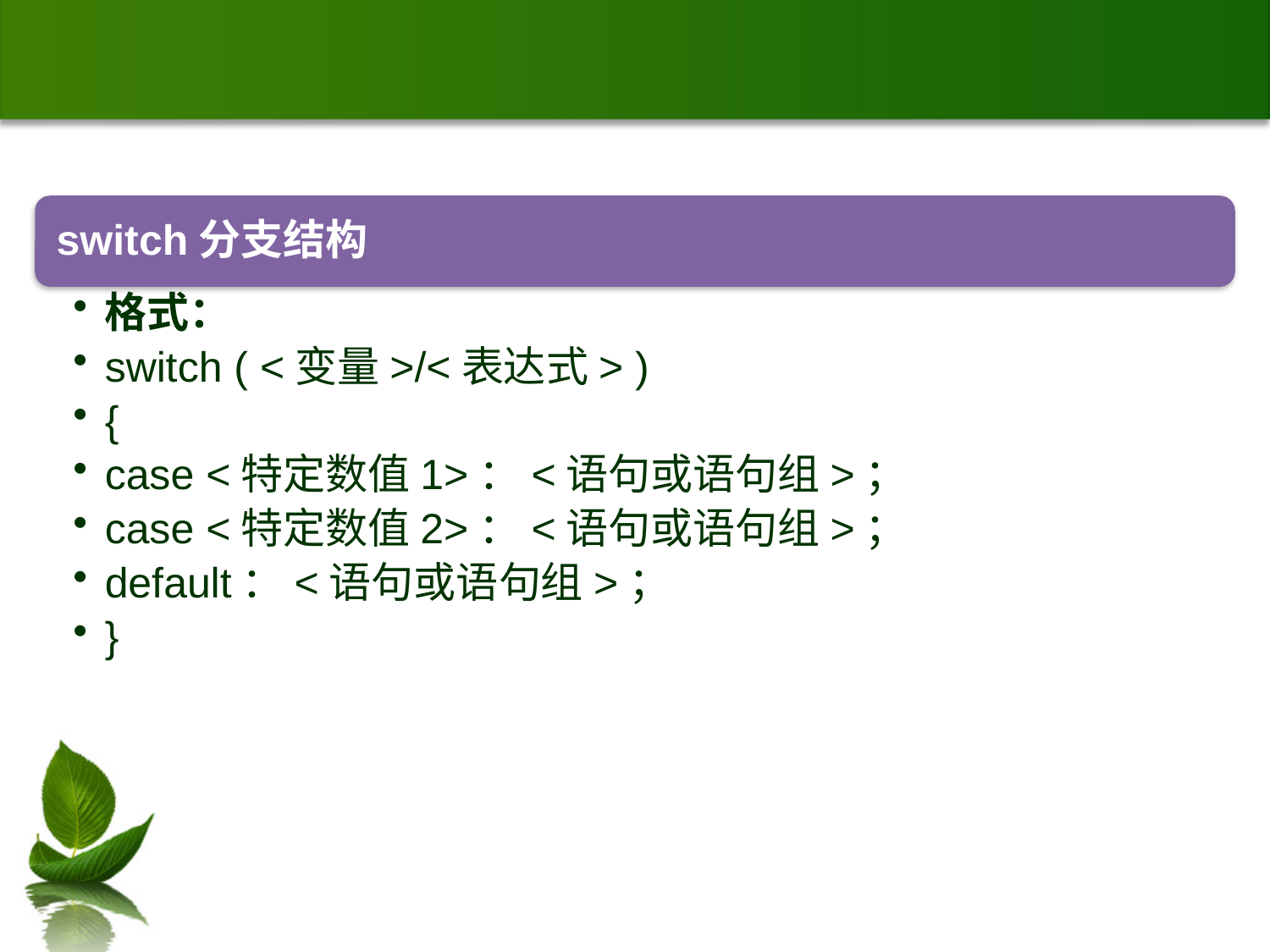

switch分支结构
格式：
switch ( <变量>/<表达式> )
{
case <特定数值1>：<语句或语句组>；
case <特定数值2>：<语句或语句组>；
default：<语句或语句组>；
}